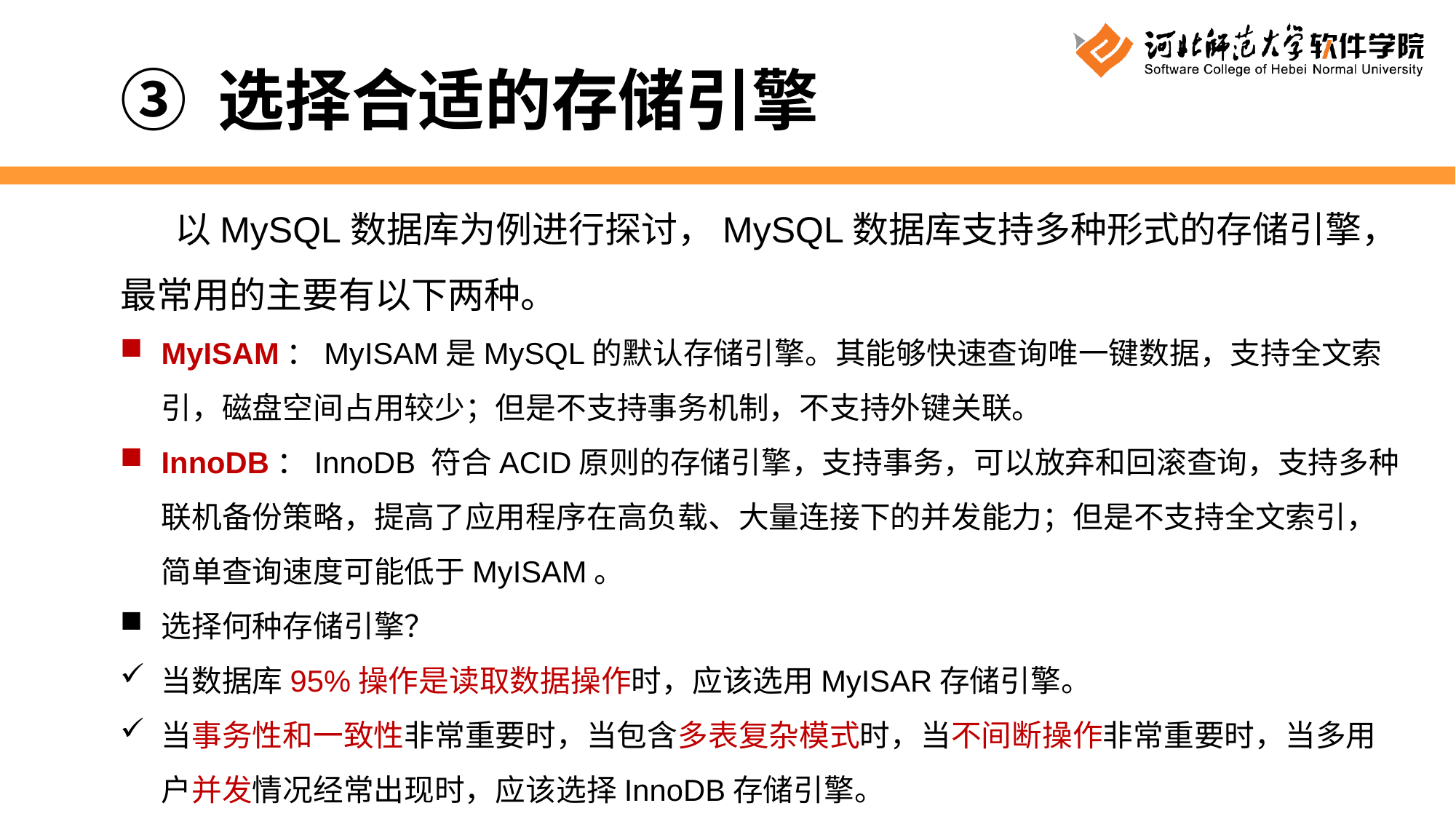

③ 选择合适的存储引擎
以MySQL数据库为例进行探讨，MySQL数据库支持多种形式的存储引擎，最常用的主要有以下两种。
MyISAM：MyISAM是MySQL的默认存储引擎。其能够快速查询唯一键数据，支持全文索引，磁盘空间占用较少；但是不支持事务机制，不支持外键关联。
InnoDB：InnoDB 符合ACID原则的存储引擎，支持事务，可以放弃和回滚查询，支持多种联机备份策略，提高了应用程序在高负载、大量连接下的并发能力；但是不支持全文索引，简单查询速度可能低于MyISAM。
选择何种存储引擎？
当数据库95%操作是读取数据操作时，应该选用MyISAR存储引擎。
当事务性和一致性非常重要时，当包含多表复杂模式时，当不间断操作非常重要时，当多用户并发情况经常出现时，应该选择InnoDB存储引擎。